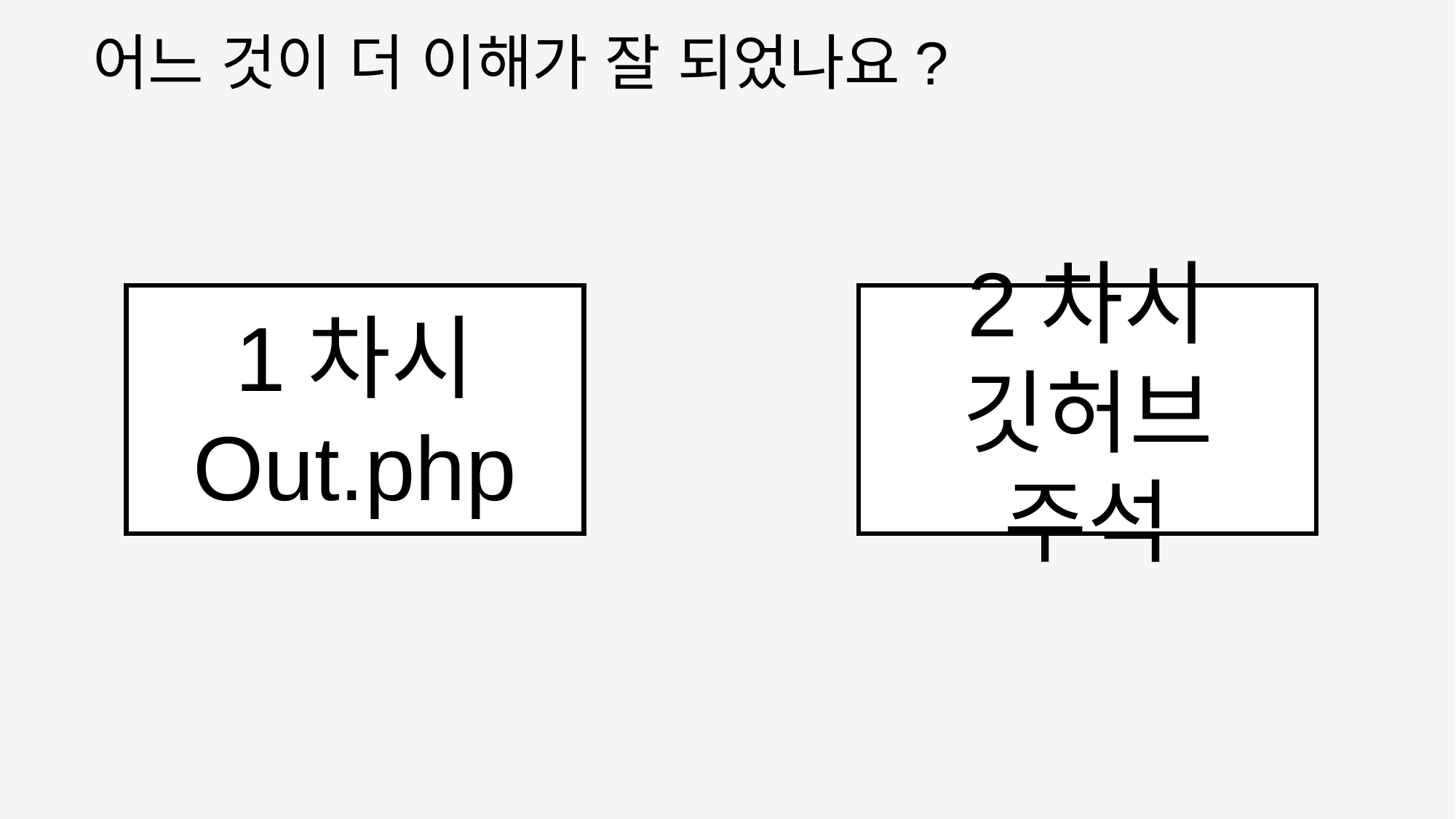

어느 것이 더 이해가 잘 되었나요?
1차시 Out.php
2차시 깃허브 주석